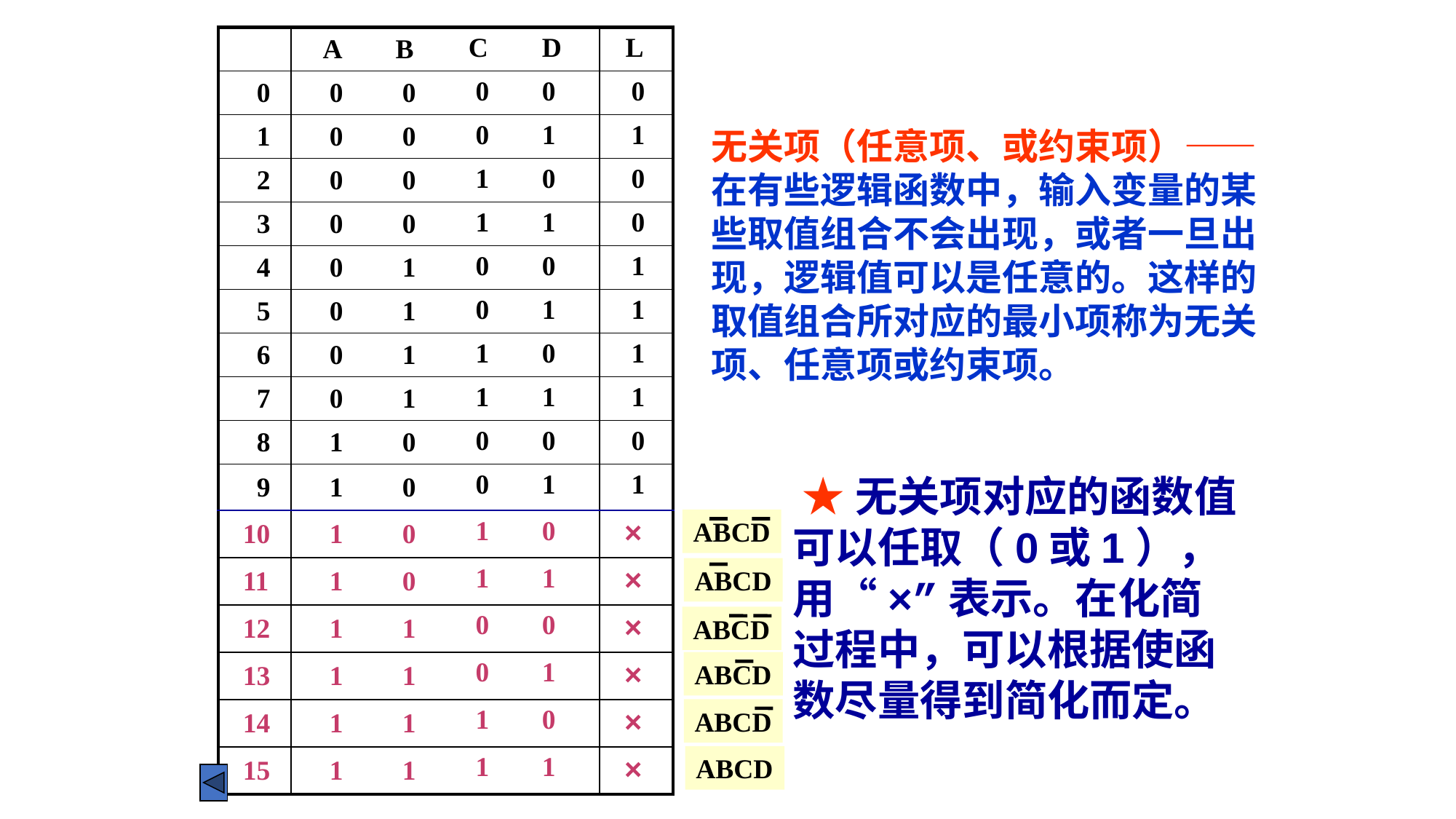

|  | A | B | C | D | L |
| --- | --- | --- | --- | --- | --- |
| 0 | 0 | 0 | 0 | 0 | 0 |
| 1 | 0 | 0 | 0 | 1 | 1 |
| 2 | 0 | 0 | 1 | 0 | 0 |
| 3 | 0 | 0 | 1 | 1 | 0 |
| 4 | 0 | 1 | 0 | 0 | 1 |
| 5 | 0 | 1 | 0 | 1 | 1 |
| 6 | 0 | 1 | 1 | 0 | 1 |
| 7 | 0 | 1 | 1 | 1 | 1 |
| 8 | 1 | 0 | 0 | 0 | 0 |
| 9 | 1 | 0 | 0 | 1 | 1 |
| 10 | 1 | 0 | 1 | 0 | × |
| 11 | 1 | 0 | 1 | 1 | × |
| 12 | 1 | 1 | 0 | 0 | × |
| 13 | 1 | 1 | 0 | 1 | × |
| 14 | 1 | 1 | 1 | 0 | × |
| 15 | 1 | 1 | 1 | 1 | × |
无关项（任意项、或约束项）——在有些逻辑函数中，输入变量的某些取值组合不会出现，或者一旦出现，逻辑值可以是任意的。这样的取值组合所对应的最小项称为无关项、任意项或约束项。
 ★无关项对应的函数值可以任取（0或1），用“×”表示。在化简过程中，可以根据使函数尽量得到简化而定。
ABCD

ABCD

ABCD

ABCD

ABCD

ABCD